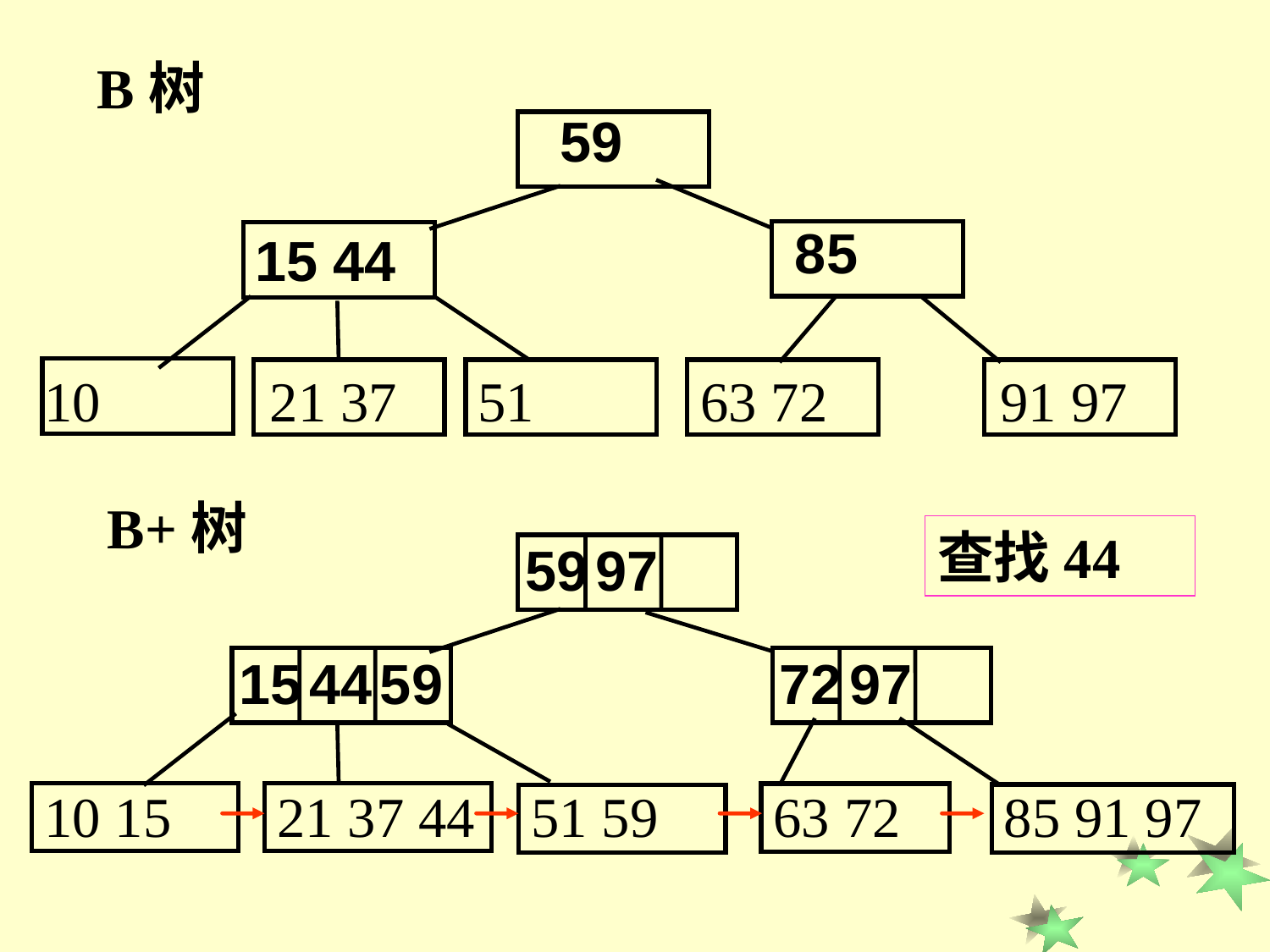

B树
      59

85
 15  44

10
 21 37

51

63 72
 91 97

B+树
查找44
59 97

15 44 59

72 97

10 15

21 37 44

51 59

63 72

85 91 97